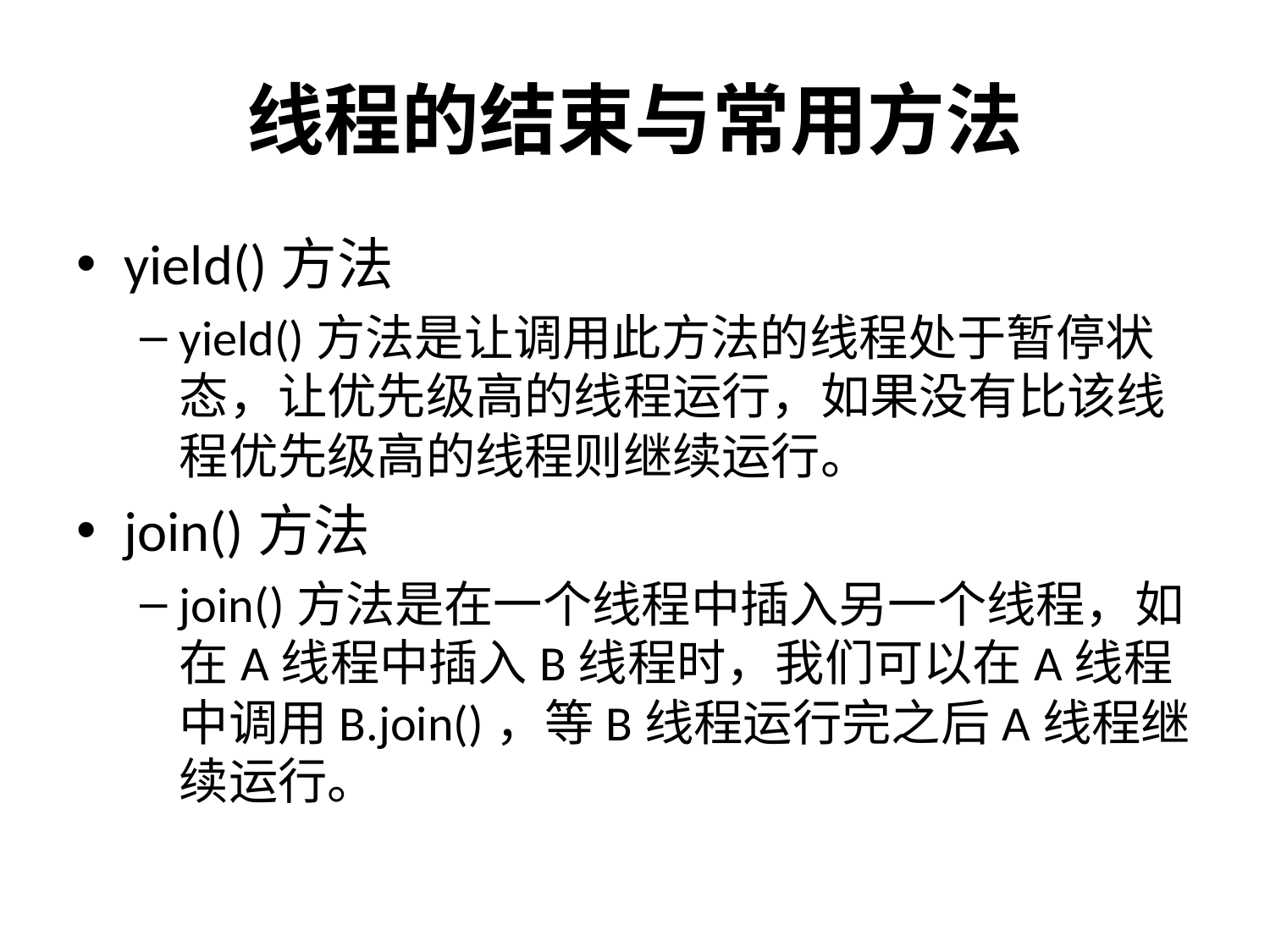

# 线程的结束与常用方法
yield()方法
yield()方法是让调用此方法的线程处于暂停状态，让优先级高的线程运行，如果没有比该线程优先级高的线程则继续运行。
join()方法
join()方法是在一个线程中插入另一个线程，如在A线程中插入B线程时，我们可以在A线程中调用B.join()，等B线程运行完之后A线程继续运行。